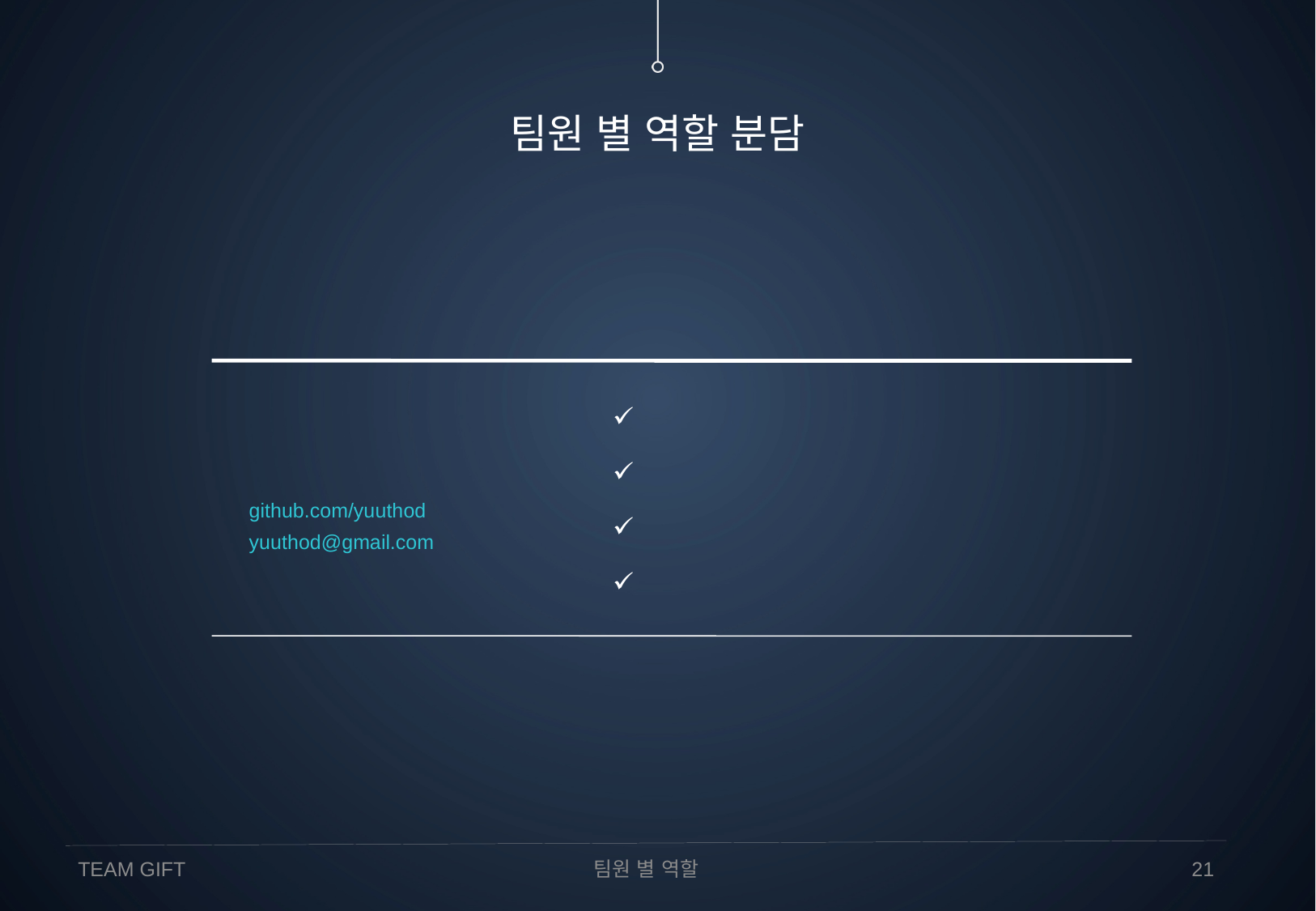

# 팀원 별 역할 분담
프로젝트 전체 레이아웃 구성
전반적인 디자인 작업
구매자 회원관리 시스템
구매자 주문관리 시스템
이유림
Lee Yu Rim

github.com/yuuthod
yuuthod@gmail.com
팀원 별 역할
21